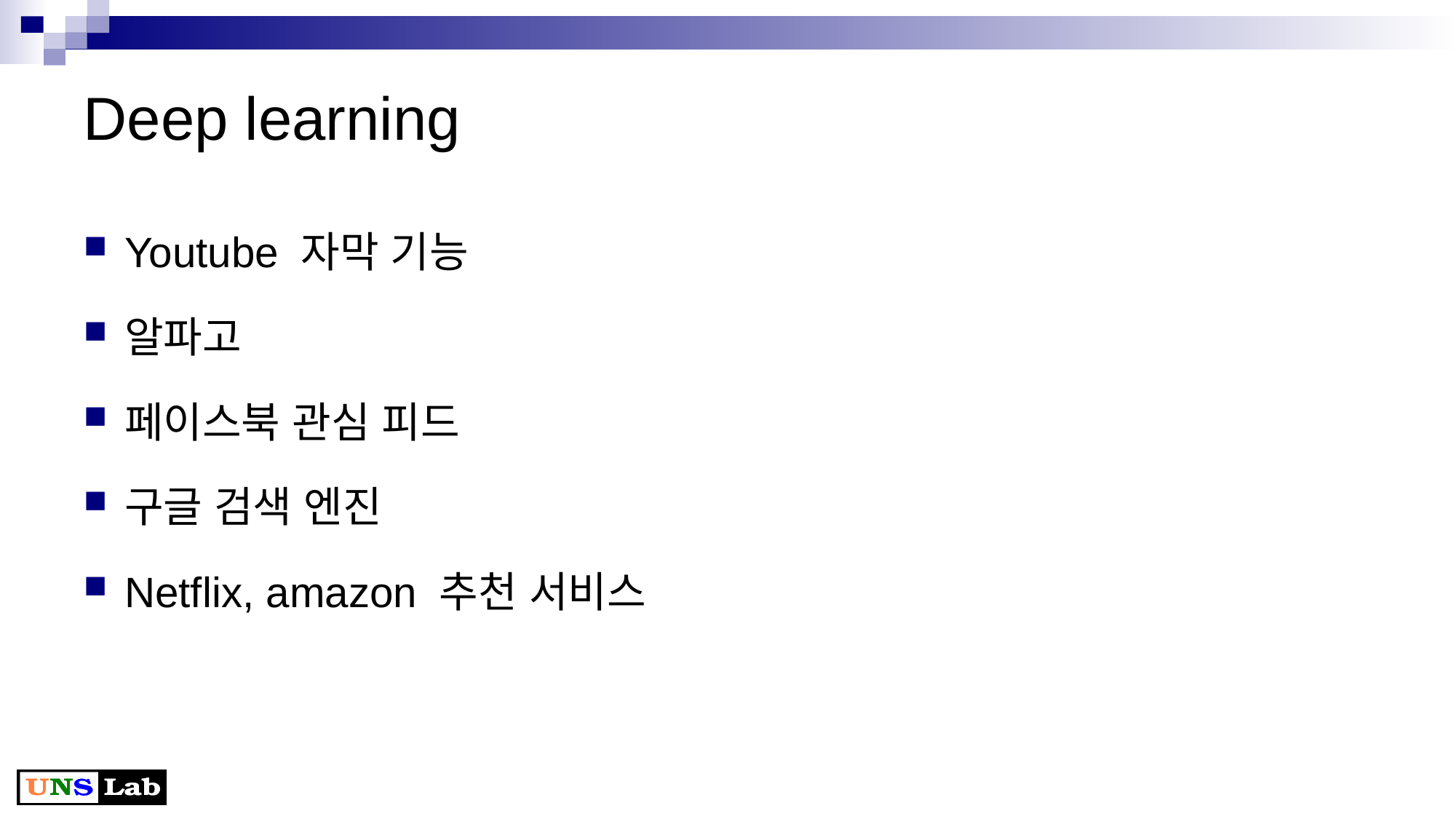

# Deep learning
Youtube 자막 기능
알파고
페이스북 관심 피드
구글 검색 엔진
Netflix, amazon 추천 서비스